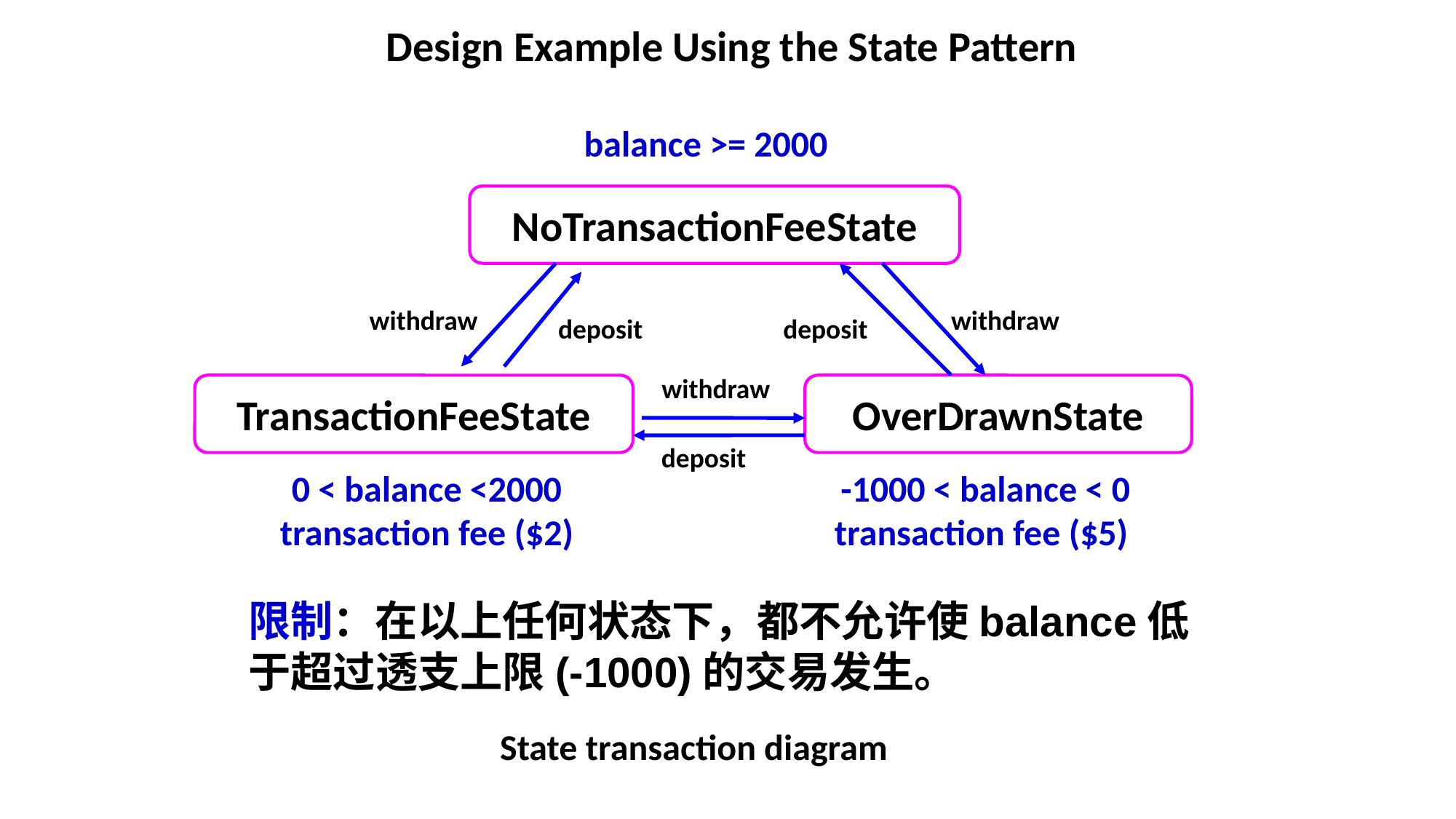

Design Example Using the State Pattern
balance >= 2000
NoTransactionFeeState

withdraw
withdraw
deposit
deposit
withdraw
TransactionFeeState
OverDrawnState

deposit
0 < balance <2000
transaction fee ($2)
-1000 < balance < 0
transaction fee ($5)
限制：在以上任何状态下，都不允许使balance低于超过透支上限(-1000)的交易发生。
State transaction diagram